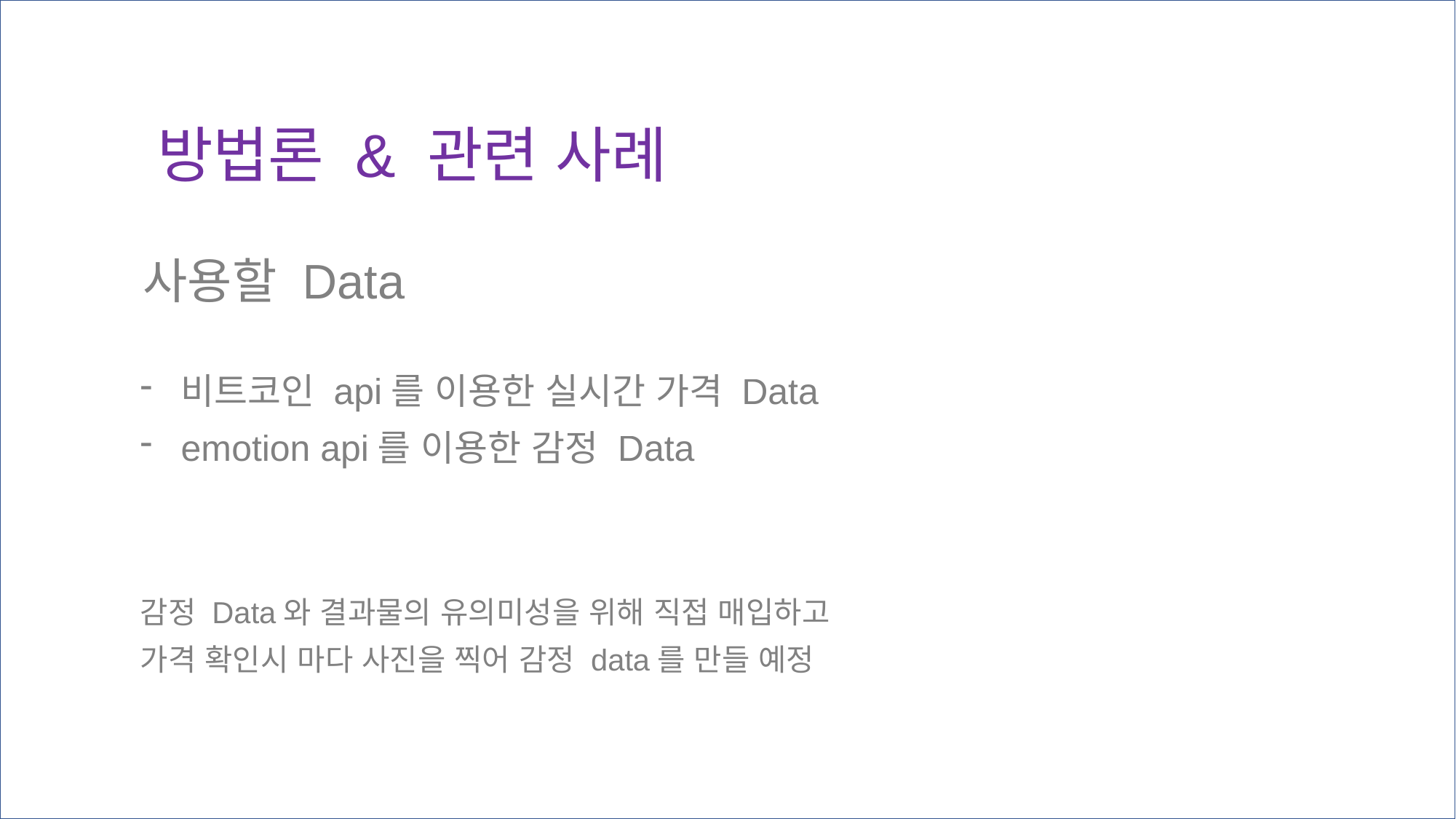

방법론 & 관련 사례
사용할 Data
비트코인 api를 이용한 실시간 가격 Data
emotion api를 이용한 감정 Data

감정 Data와 결과물의 유의미성을 위해 직접 매입하고
가격 확인시 마다 사진을 찍어 감정 data를 만들 예정